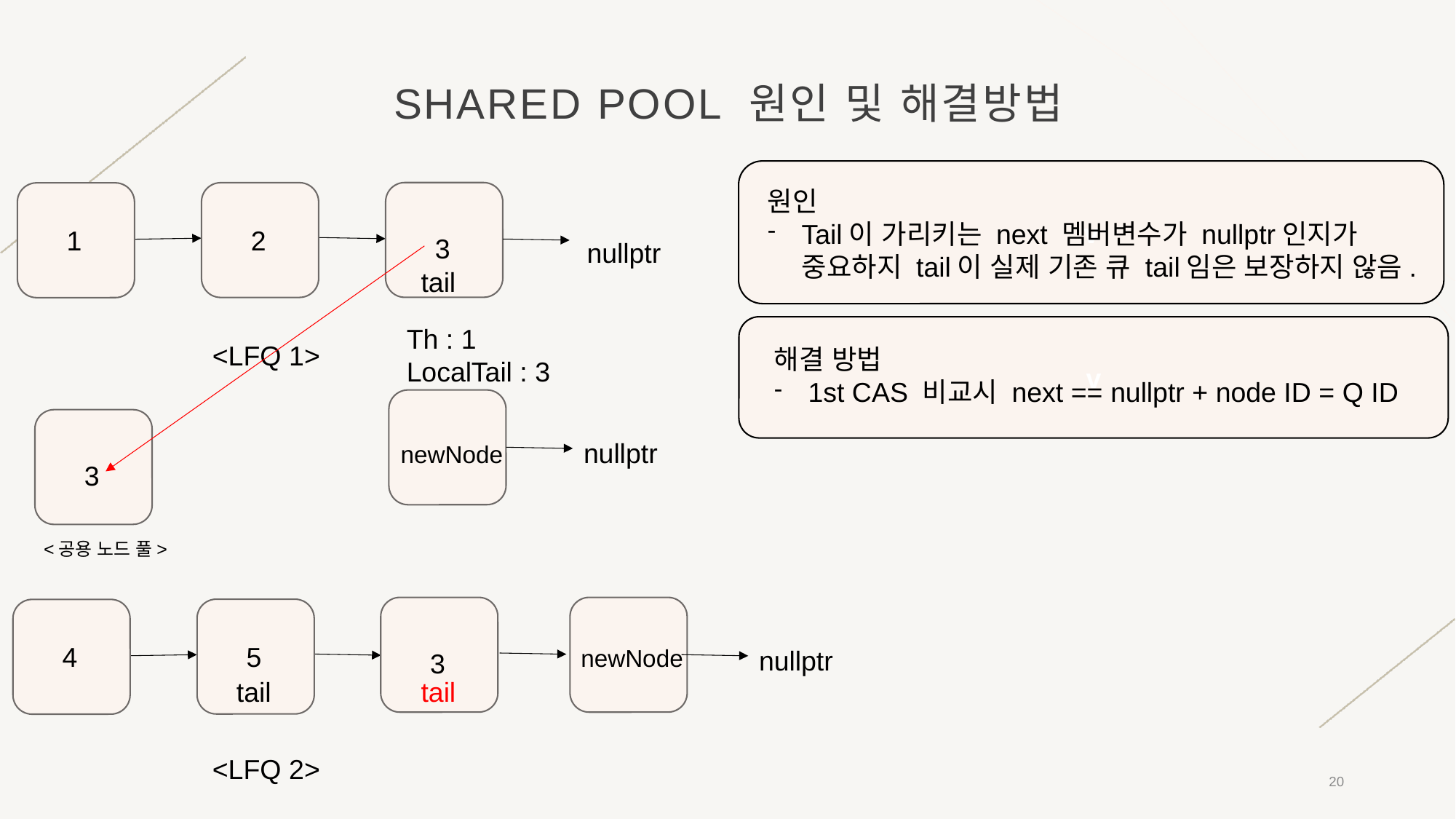

# Shared pool 원인 및 해결방법
v
원인
Tail이 가리키는 next 멤버변수가 nullptr인지가 중요하지 tail이 실제 기존 큐 tail임은 보장하지 않음.

3

2

1
nullptr
tail
Th : 1
LocalTail : 3

v
해결 방법
1st CAS 비교시 next == nullptr + node ID = Q ID
<LFQ 1>

newNode

3
nullptr
<공용 노드 풀>

3

newNode

5

4
nullptr
nullptr
nullptr
tail
tail
<LFQ 2>
20